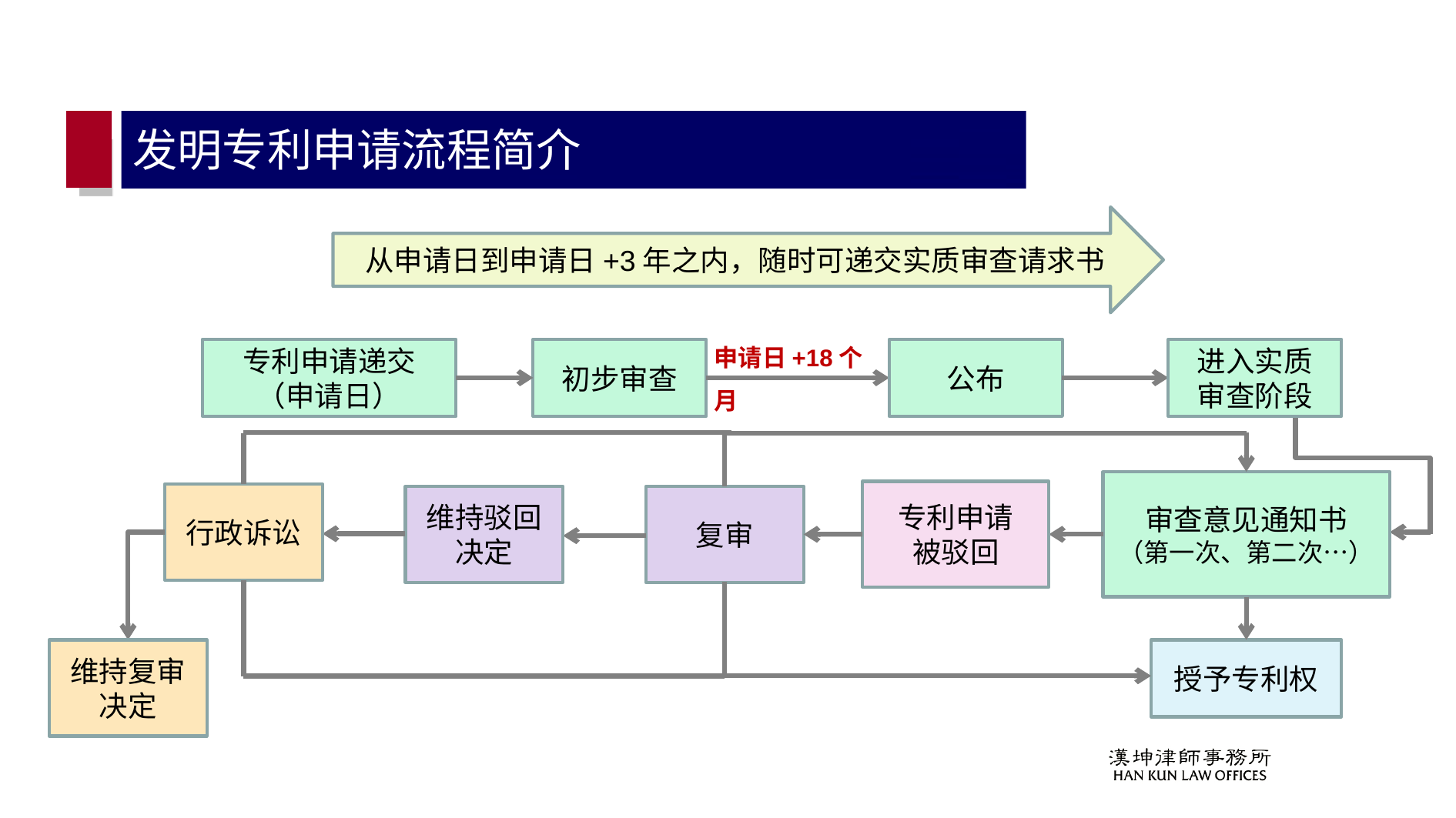

# 发明专利申请流程简介

从申请日到申请日+3年之内，随时可递交实质审查请求书
申请日+18个月
专利申请递交
（申请日）
初步审查
公布
进入实质
审查阶段
审查意见通知书
（第一次、第二次…）
专利申请
被驳回
行政诉讼
维持驳回决定
复审
维持复审决定
授予专利权